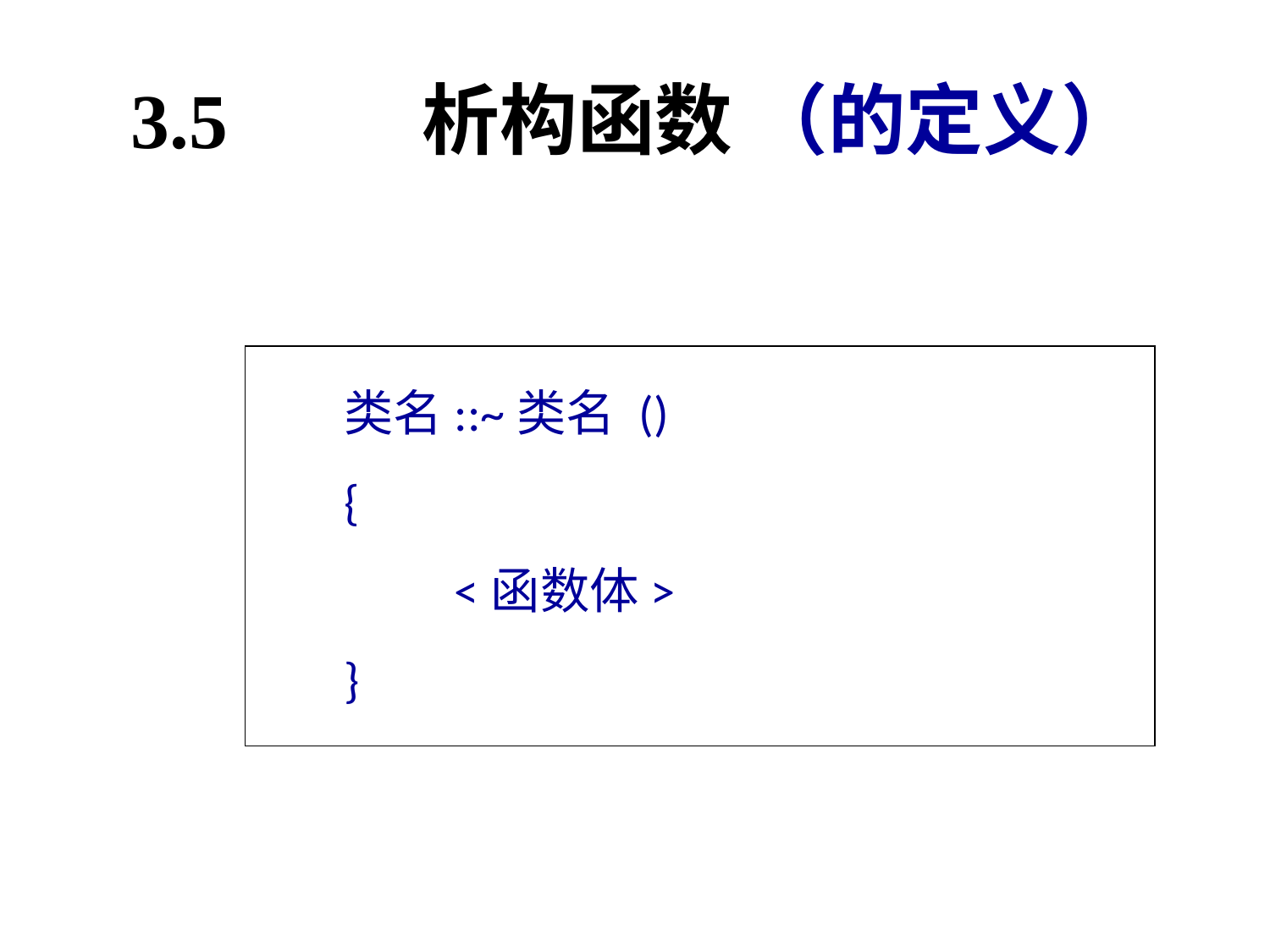

# 3.5         析构函数 （的定义）
类名::~类名 ()
{
　　<函数体>
}